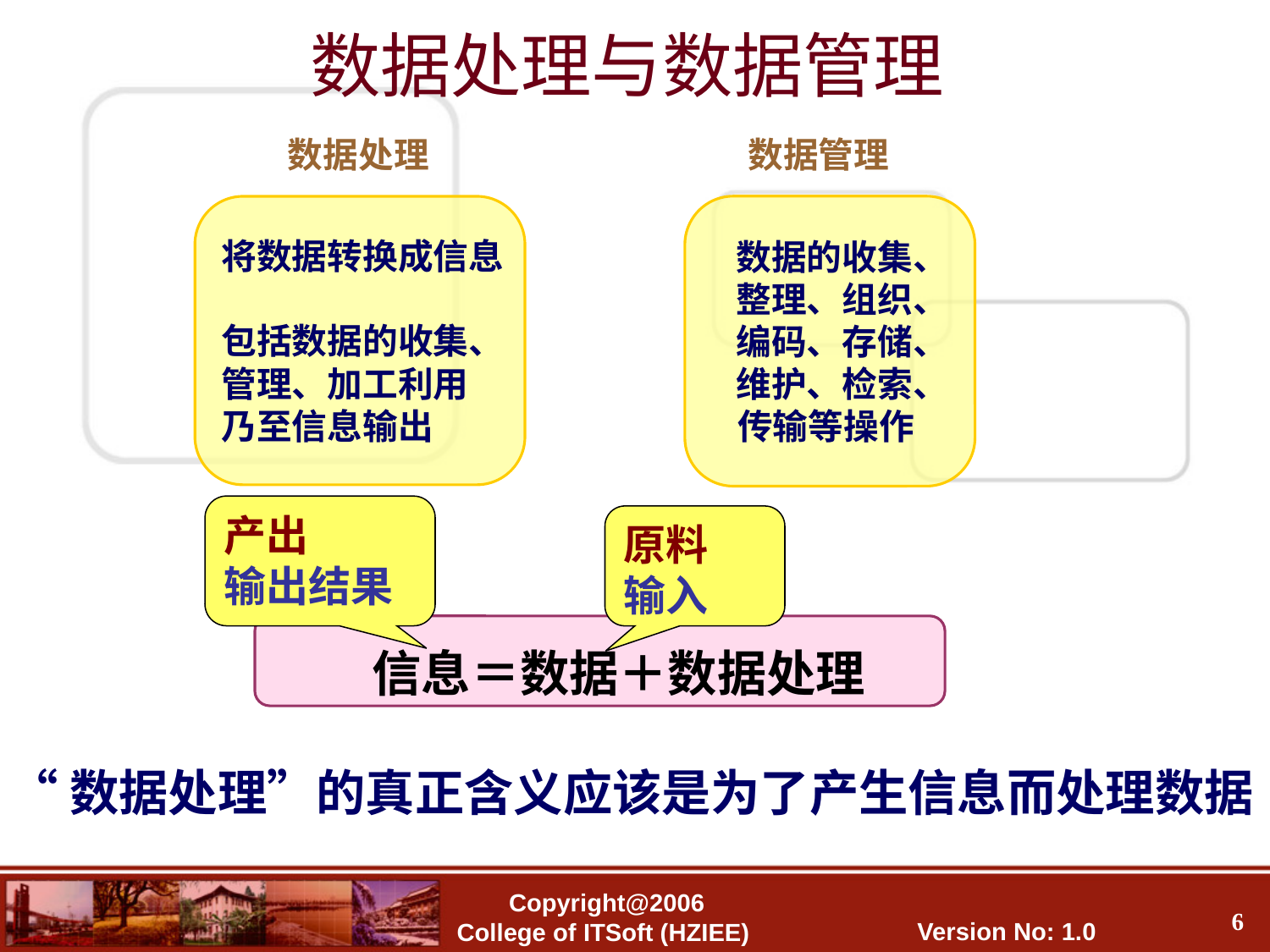

# 数据处理与数据管理
数据管理
数据处理
  数据的收集、
  整理、组织、
  编码、存储、
  维护、检索、
传输等操作
将数据转换成信息

包括数据的收集、
管理、加工利用
乃至信息输出
产出
输出结果
原料
输入

              信息＝数据＋数据处理
“数据处理”的真正含义应该是为了产生信息而处理数据